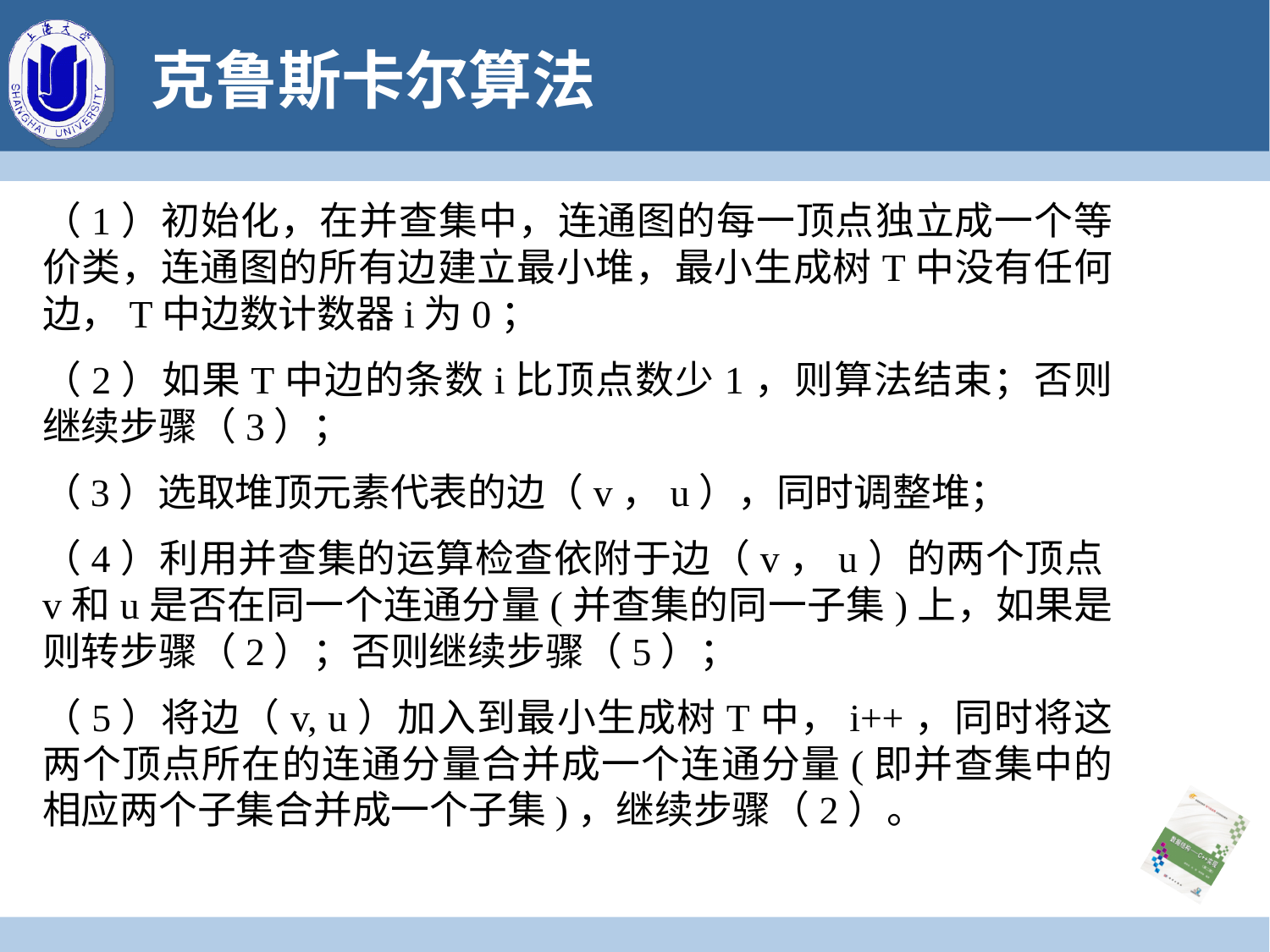

# 克鲁斯卡尔算法
（1）初始化，在并查集中，连通图的每一顶点独立成一个等价类，连通图的所有边建立最小堆，最小生成树T中没有任何边，T中边数计数器i为0；
（2）如果T中边的条数i比顶点数少1，则算法结束；否则继续步骤（3）；
（3）选取堆顶元素代表的边（v，u），同时调整堆；
（4）利用并查集的运算检查依附于边（v，u）的两个顶点v和u是否在同一个连通分量(并查集的同一子集)上，如果是则转步骤（2）；否则继续步骤（5）；
（5）将边（v, u）加入到最小生成树T中，i++，同时将这两个顶点所在的连通分量合并成一个连通分量(即并查集中的相应两个子集合并成一个子集)，继续步骤（2）。